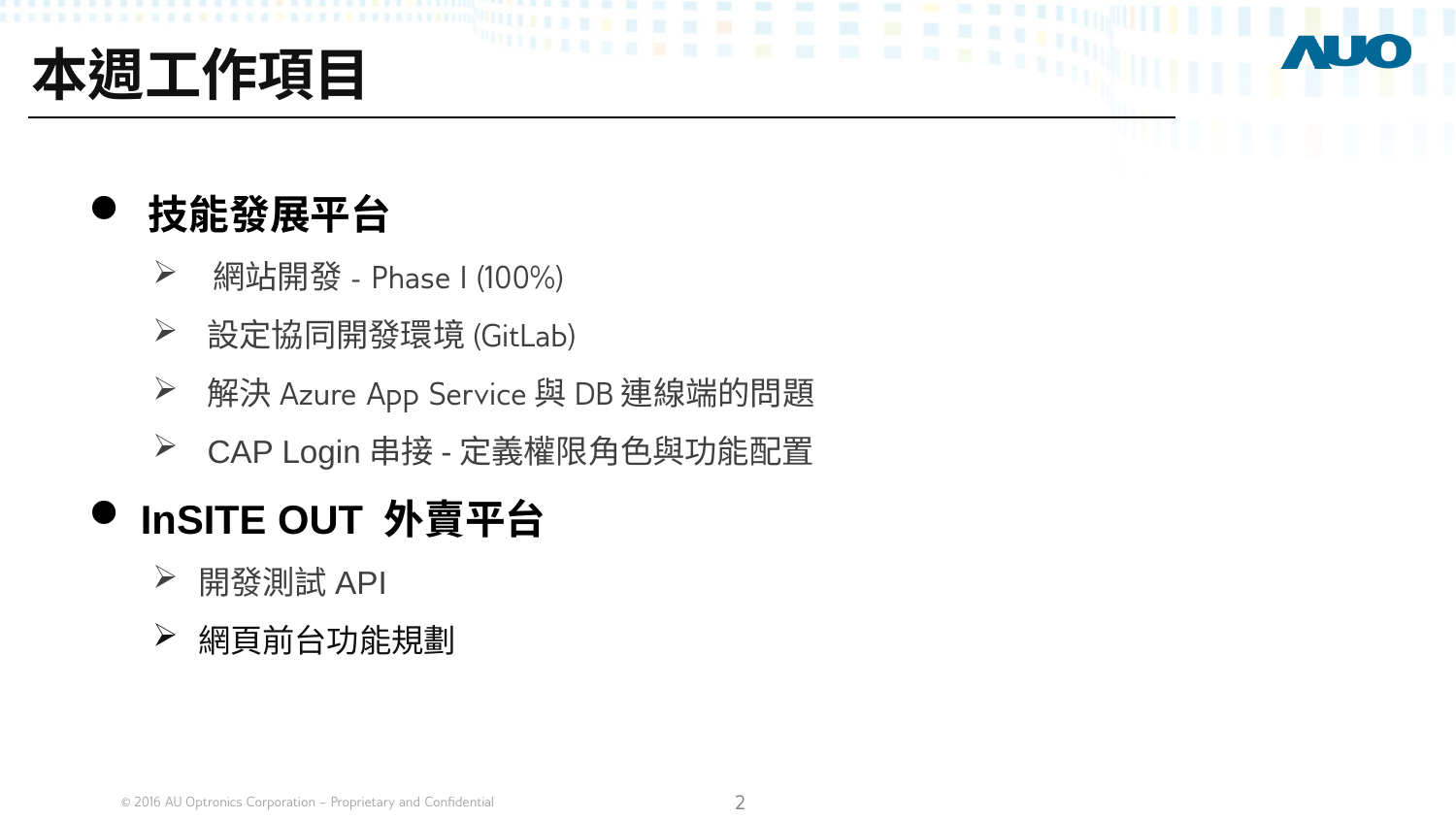

# 本週工作項目
 技能發展平台
 網站開發- Phase I (100%)
設定協同開發環境(GitLab)
解決Azure App Service與DB連線端的問題
 CAP Login串接-定義權限角色與功能配置
 InSITE OUT 外賣平台
開發測試API
網頁前台功能規劃